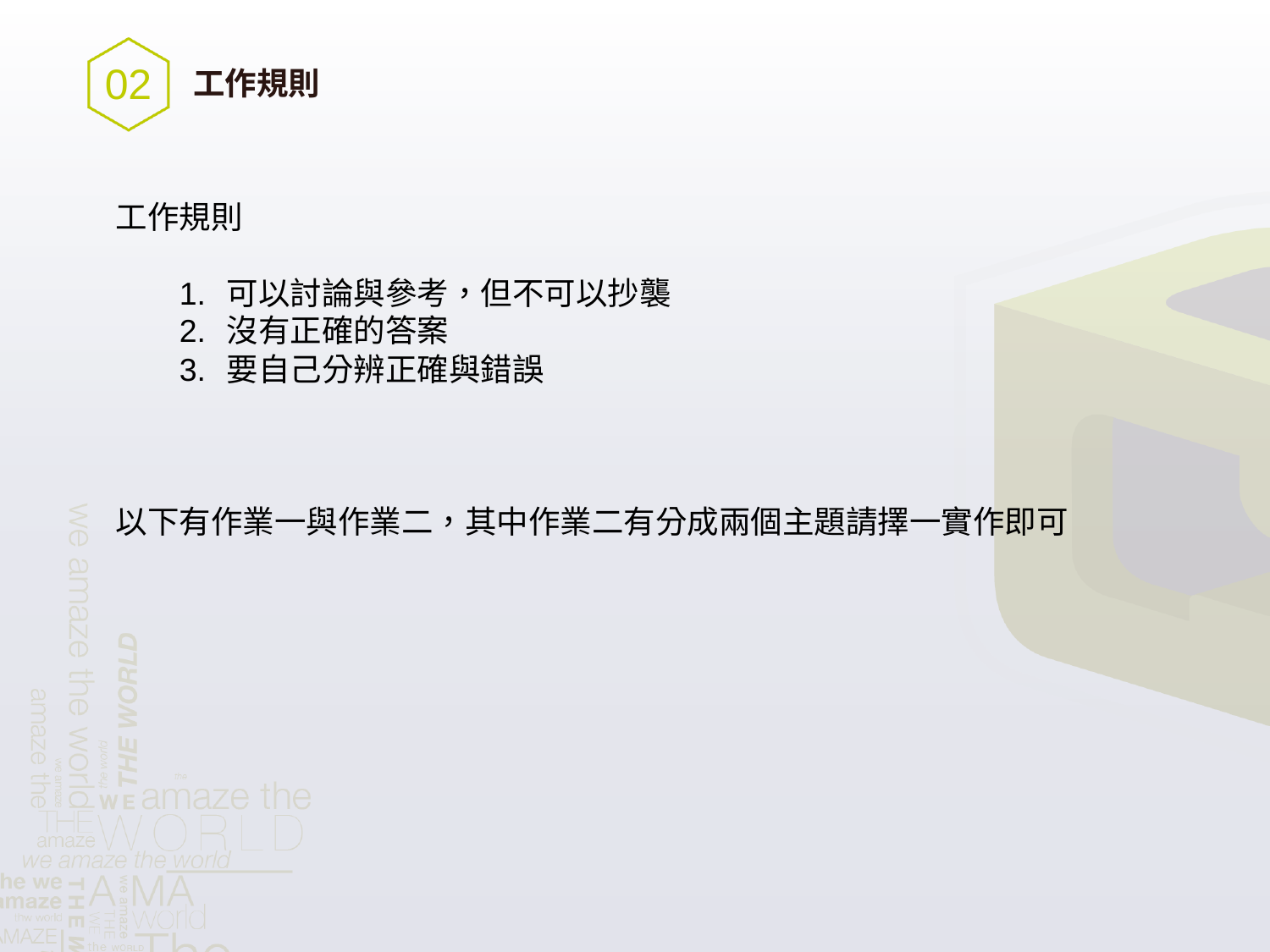

02
工作規則
工作規則

可以討論與參考，但不可以抄襲
沒有正確的答案
要自己分辨正確與錯誤

以下有作業一與作業二，其中作業二有分成兩個主題請擇一實作即可